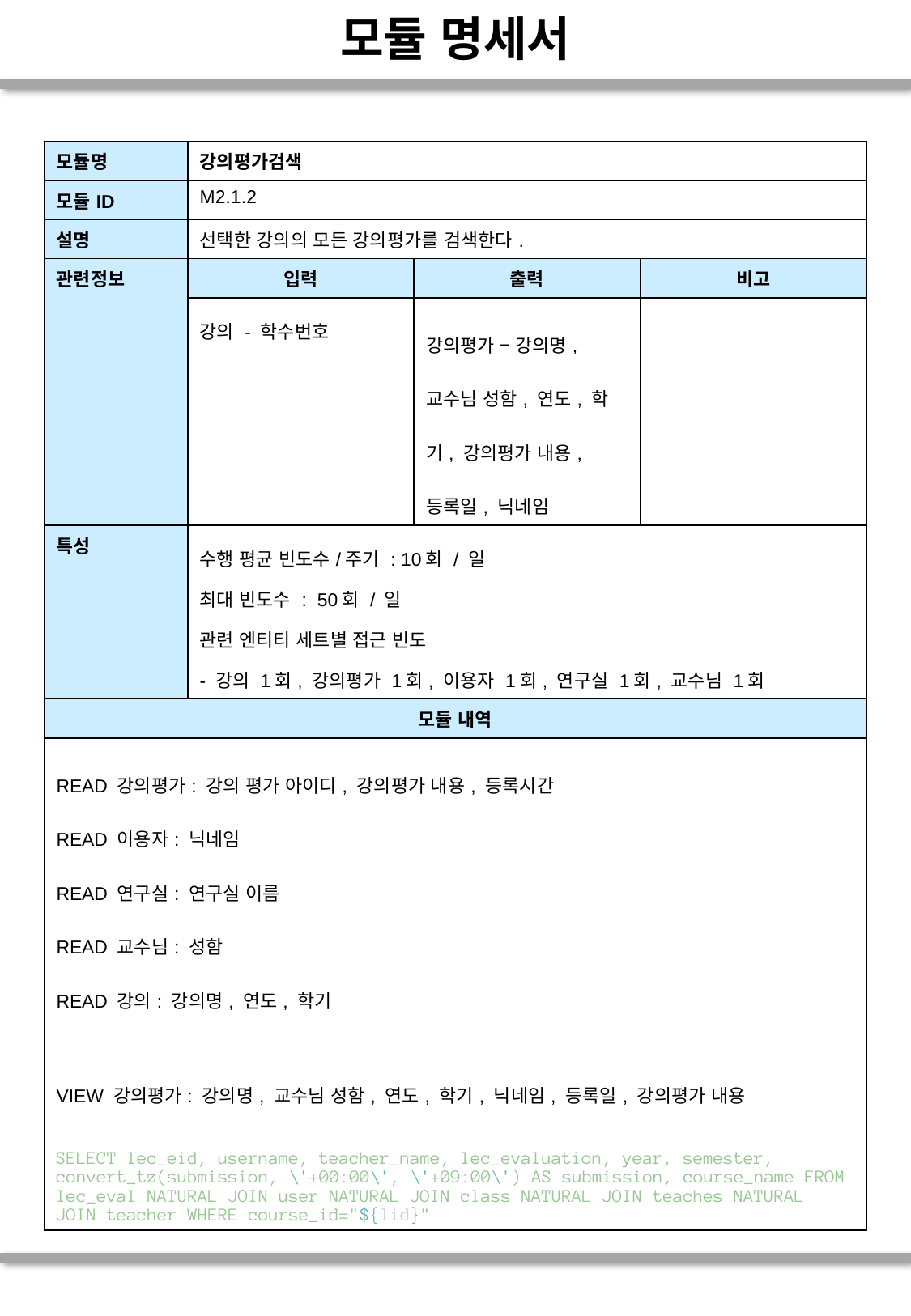

# 모듈 명세서
| 모듈명 | 강의평가검색 |  |  |
| --- | --- | --- | --- |
| 모듈ID | M2.1.2 |  |  |
| 설명 | 선택한 강의의 모든 강의평가를 검색한다. |  |  |
| 관련정보 | 입력 | 출력 | 비고 |
|  | 강의 - 학수번호 | 강의평가 – 강의명, 교수님 성함, 연도, 학기, 강의평가 내용, 등록일, 닉네임 |  |
| 특성 | 수행 평균 빈도수/주기 : 10회 / 일 최대 빈도수 : 50회 / 일 관련 엔티티 세트별 접근 빈도 - 강의 1회, 강의평가 1회, 이용자 1회, 연구실 1회, 교수님 1회 |  |  |
| 모듈 내역 |  |  |  |
| READ 강의평가: 강의 평가 아이디, 강의평가 내용, 등록시간 READ 이용자: 닉네임 READ 연구실: 연구실 이름 READ 교수님: 성함 READ 강의: 강의명, 연도, 학기 VIEW 강의평가: 강의명, 교수님 성함, 연도, 학기, 닉네임, 등록일, 강의평가 내용 SELECT lec\_eid, username, teacher\_name, lec\_evaluation, year, semester, convert\_tz(submission, \'+00:00\', \'+09:00\') AS submission, course\_name FROM lec\_eval NATURAL JOIN user NATURAL JOIN class NATURAL JOIN teaches NATURAL JOIN teacher WHERE course\_id="${lid}" |  |  |  |